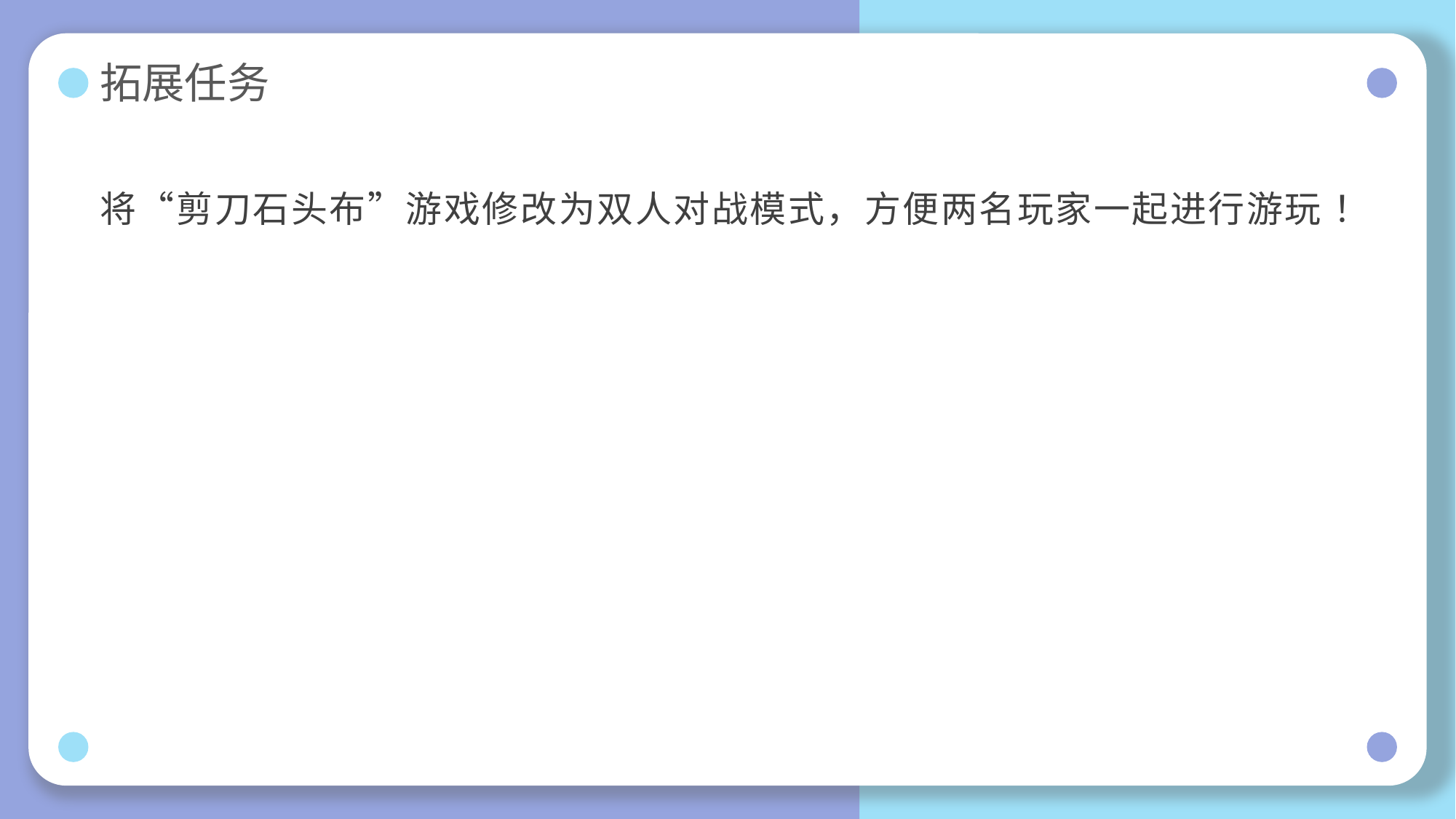

# 拓展任务
将“剪刀石头布”游戏修改为双人对战模式，方便两名玩家一起进行游玩 ！